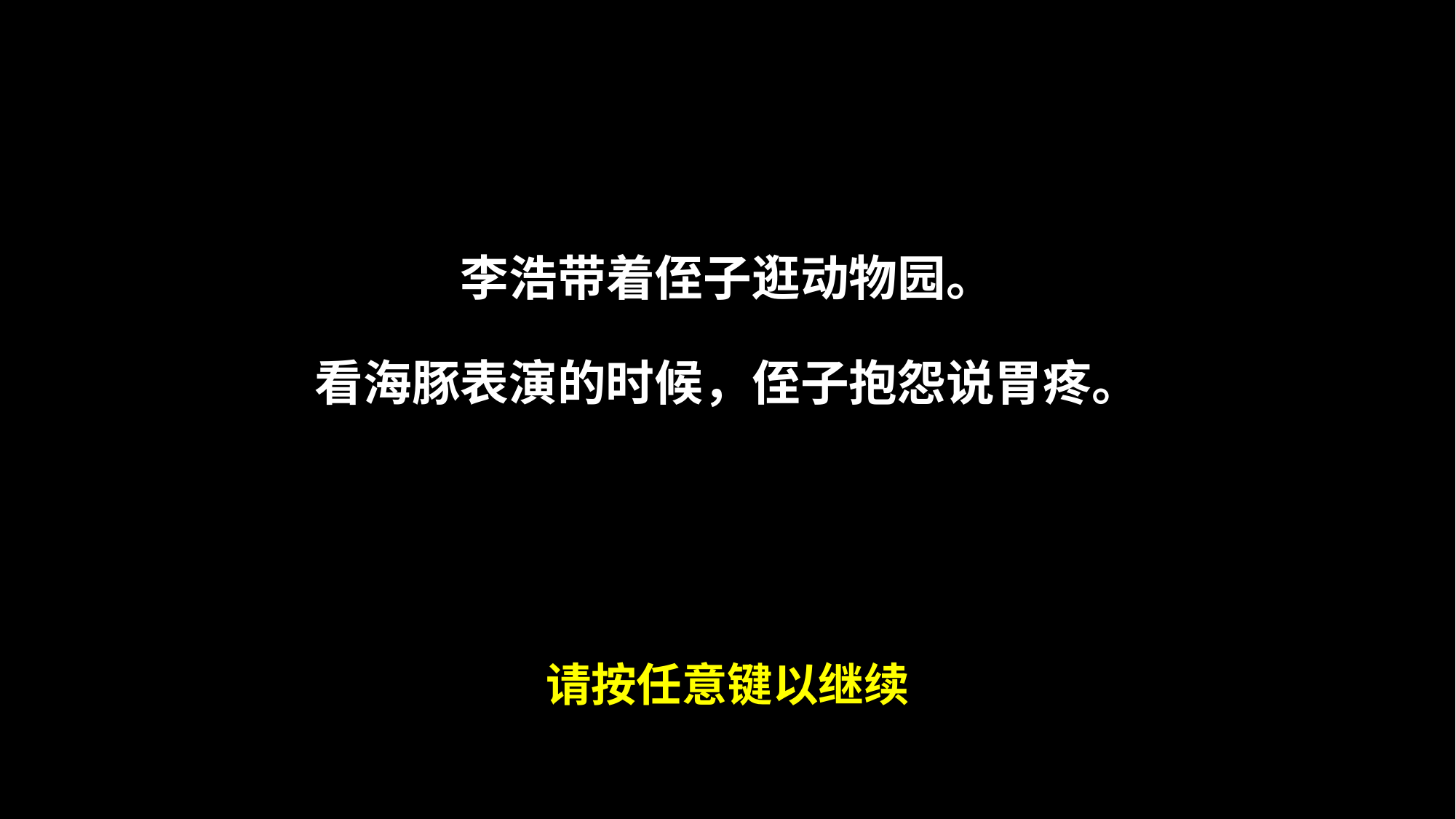

# 李浩带着侄子逛动物园。 看海豚表演的时候，侄子抱怨说胃疼。
请按任意键以继续